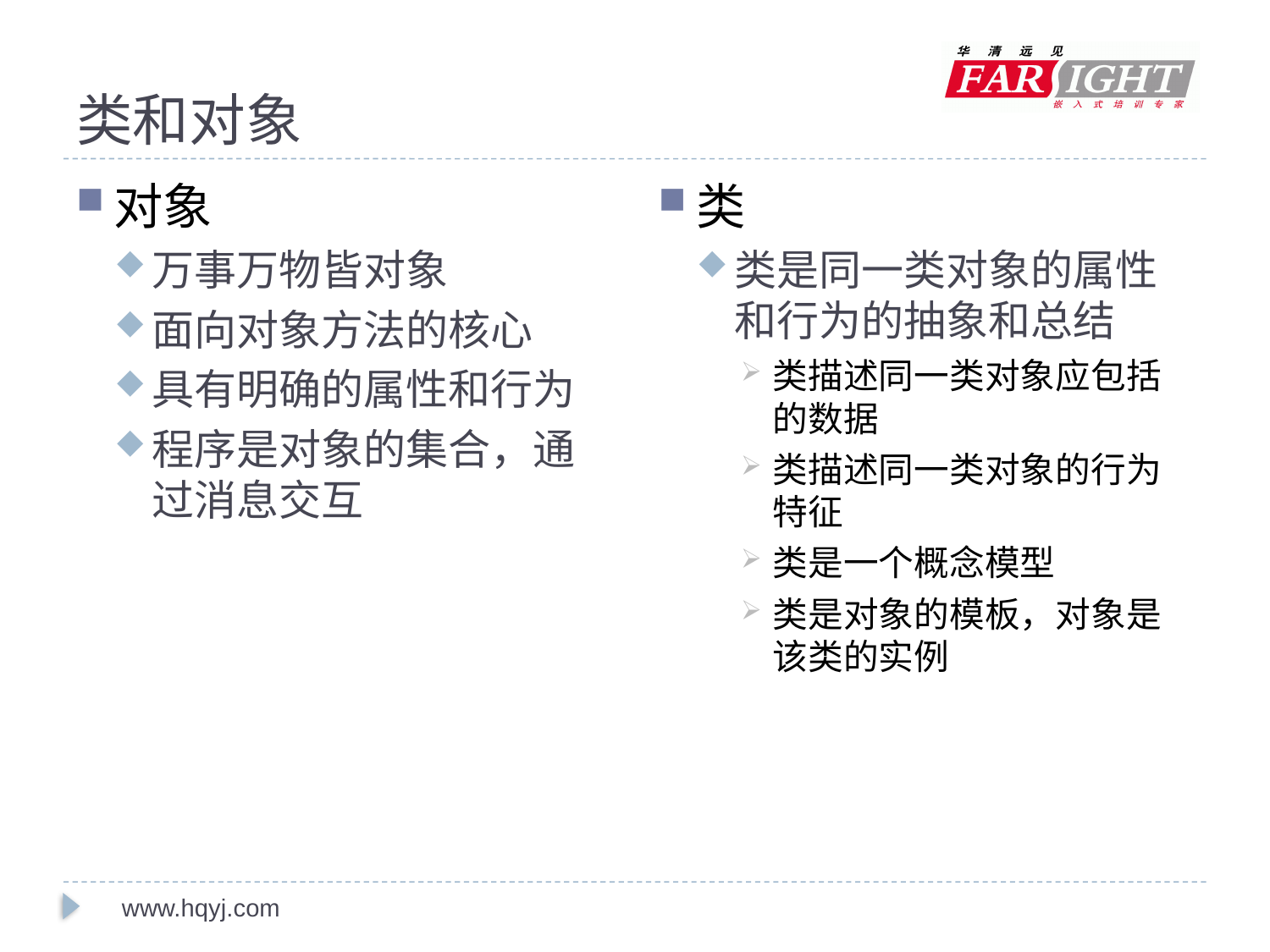

# 类和对象
对象
万事万物皆对象
面向对象方法的核心
具有明确的属性和行为
程序是对象的集合，通过消息交互
类
类是同一类对象的属性和行为的抽象和总结
类描述同一类对象应包括的数据
类描述同一类对象的行为特征
类是一个概念模型
类是对象的模板，对象是该类的实例
www.hqyj.com
6